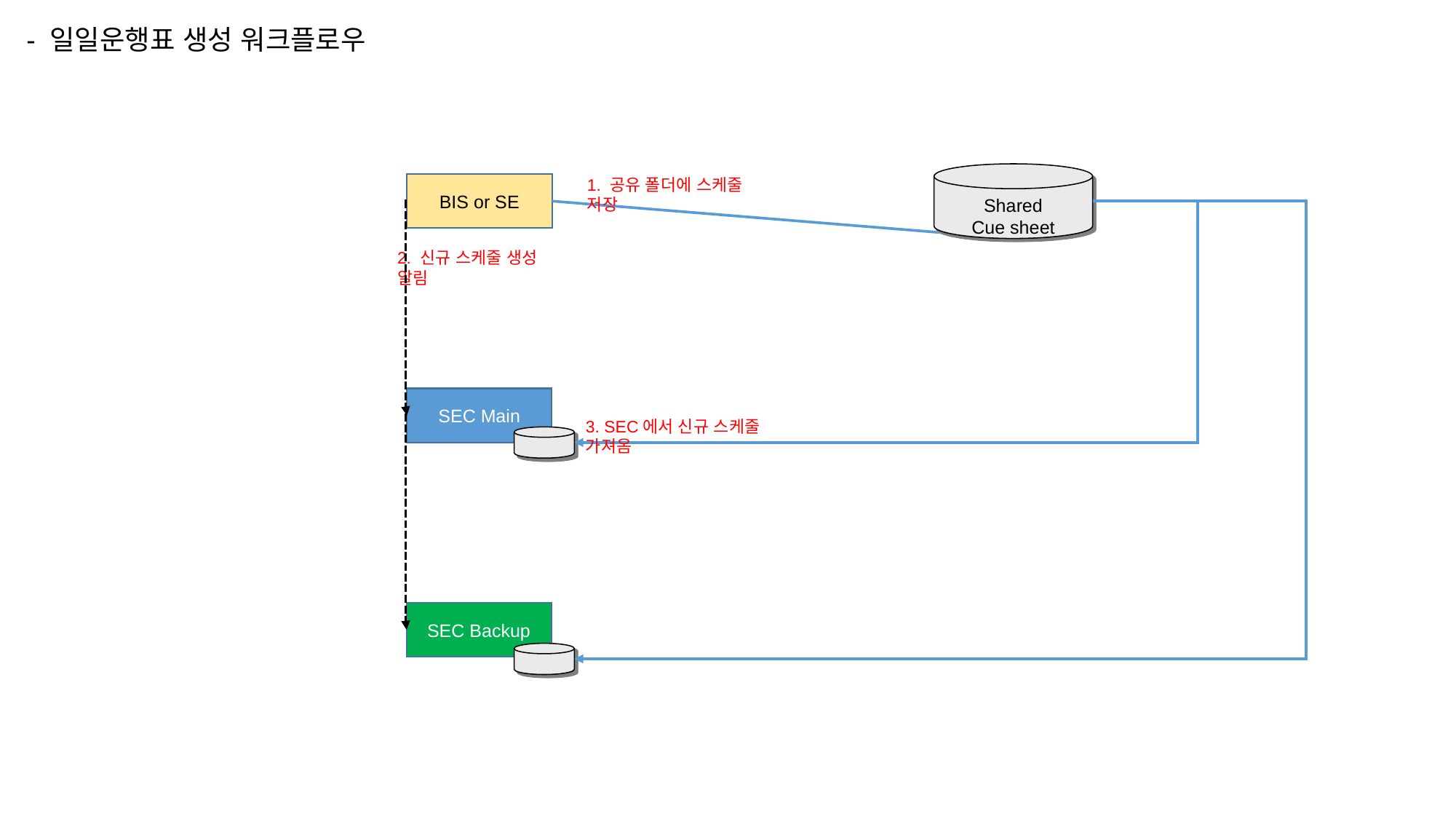

- 일일운행표 생성 워크플로우
Shared
Cue sheet
1. 공유 폴더에 스케줄 저장
BIS or SE
2. 신규 스케줄 생성 알림
SEC Main

3. SEC에서 신규 스케줄 가져옴
SEC Backup